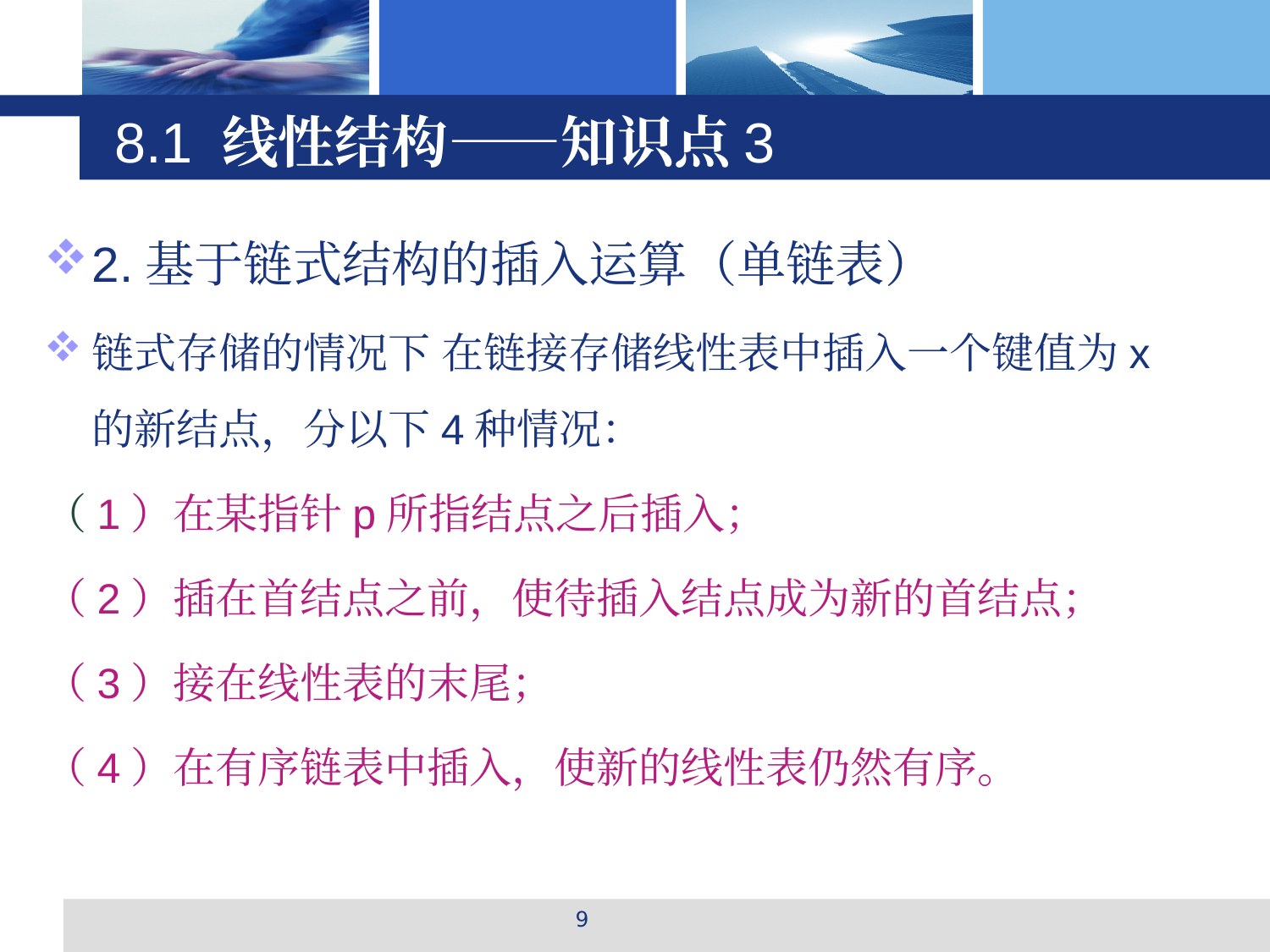

# 8.1 线性结构——知识点3
2.基于链式结构的插入运算（单链表）
链式存储的情况下 在链接存储线性表中插入一个键值为x的新结点，分以下4种情况：
（1）在某指针p所指结点之后插入；
（2）插在首结点之前，使待插入结点成为新的首结点；
（3）接在线性表的末尾；
（4）在有序链表中插入，使新的线性表仍然有序。

9